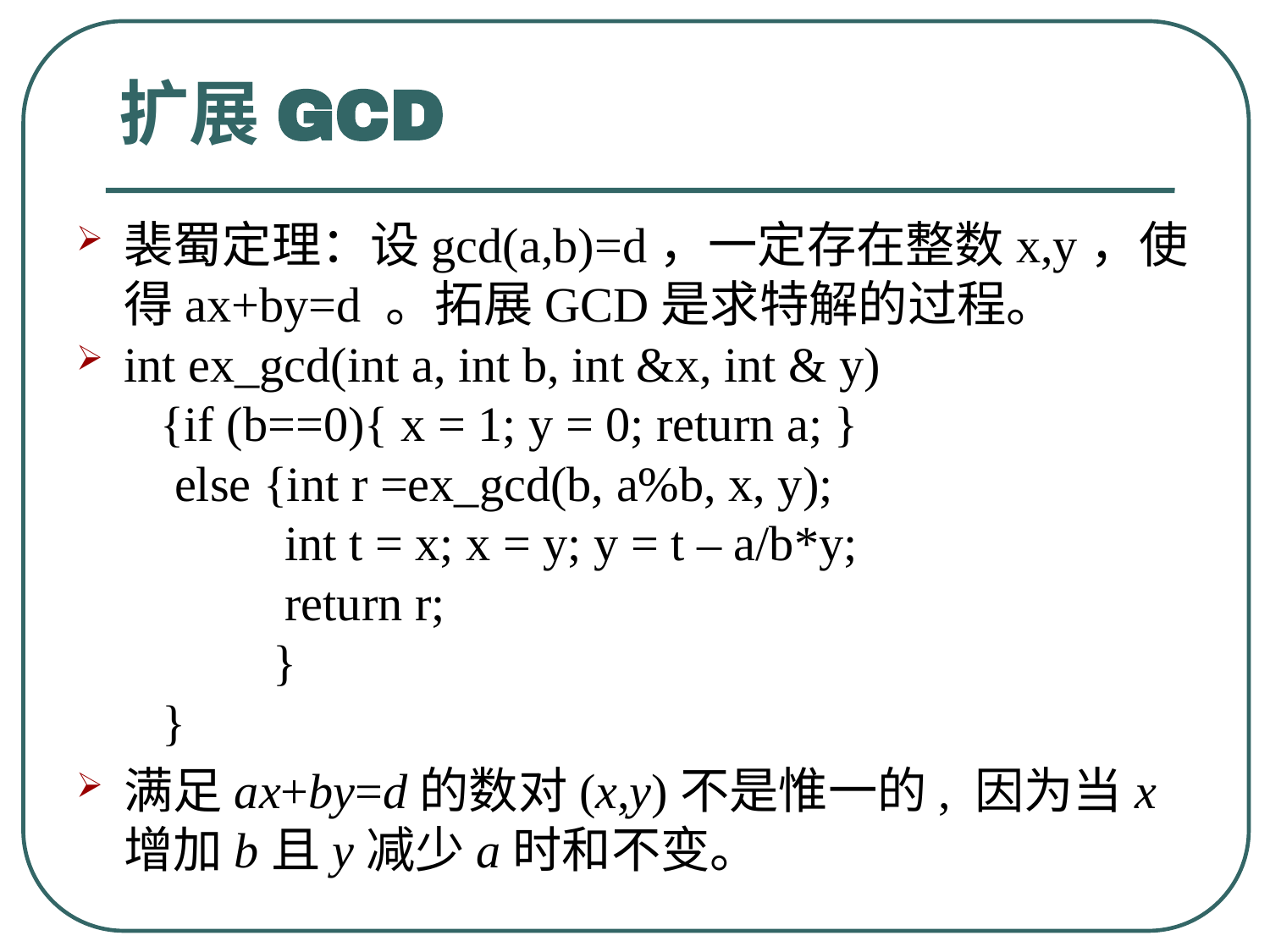

# 扩展GCD
裴蜀定理：设gcd(a,b)=d，一定存在整数x,y，使得ax+by=d 。拓展GCD是求特解的过程。
int ex_gcd(int a, int b, int &x, int & y)
	   {if (b==0){ x = 1; y = 0; return a; }
        else {int r =ex_gcd(b, a%b, x, y);
                 int t = x; x = y; y = t – a/b*y;
                 return r;
                }
       }
满足ax+by=d的数对(x,y)不是惟一的, 因为当x增加b且y减少a时和不变。